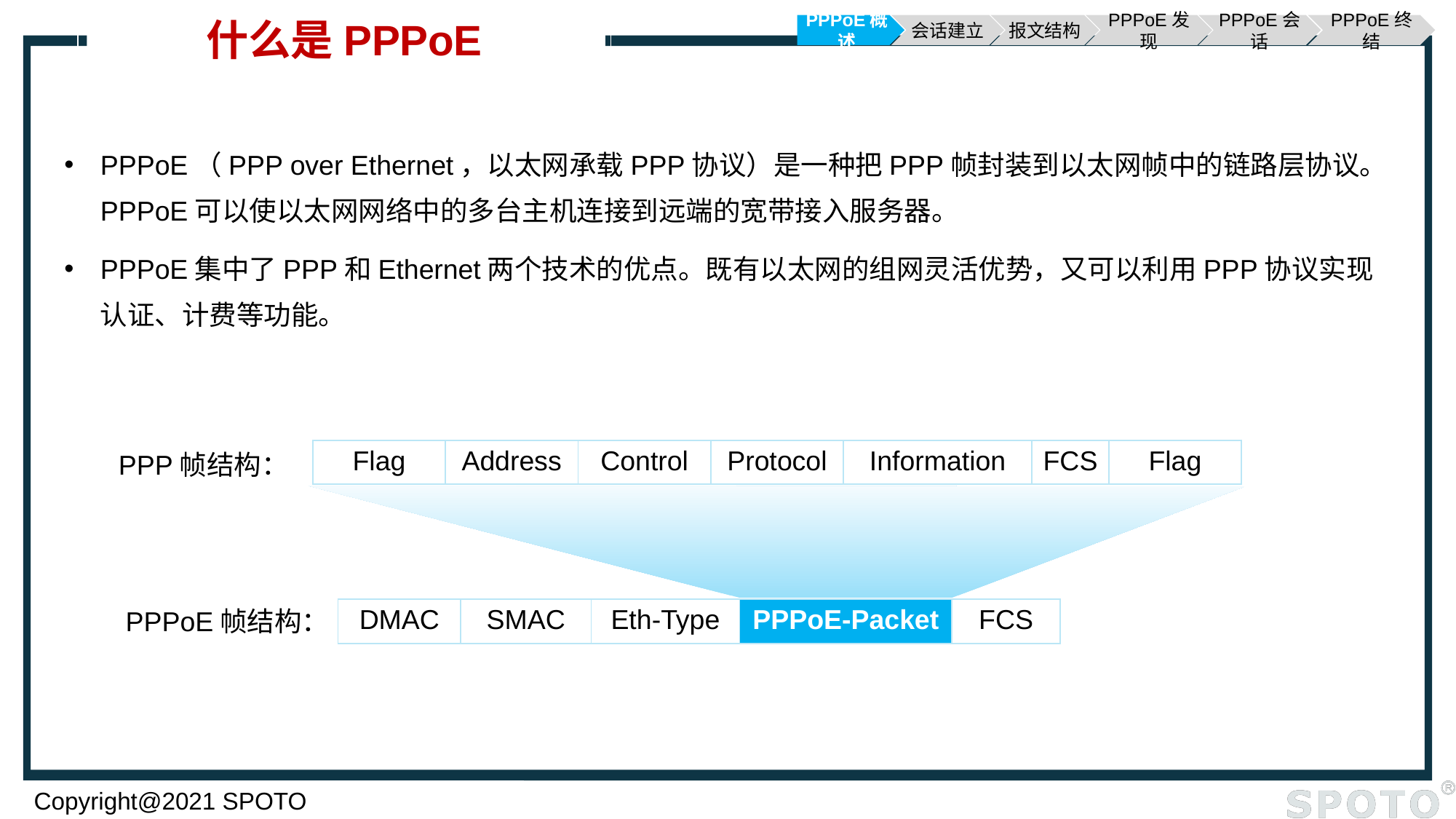

# 什么是PPPoE
PPPoE概述
会话建立
报文结构
PPPoE发现
PPPoE会话
PPPoE终结
PPPoE（PPP over Ethernet，以太网承载PPP协议）是一种把PPP帧封装到以太网帧中的链路层协议。PPPoE可以使以太网网络中的多台主机连接到远端的宽带接入服务器。
PPPoE集中了PPP和Ethernet两个技术的优点。既有以太网的组网灵活优势，又可以利用PPP协议实现认证、计费等功能。

| Flag | Address | Control | Protocol | Information | FCS | Flag |
| --- | --- | --- | --- | --- | --- | --- |
PPP帧结构：

| DMAC | SMAC | Eth-Type | PPPoE-Packet | FCS |
| --- | --- | --- | --- | --- |
PPPoE帧结构：